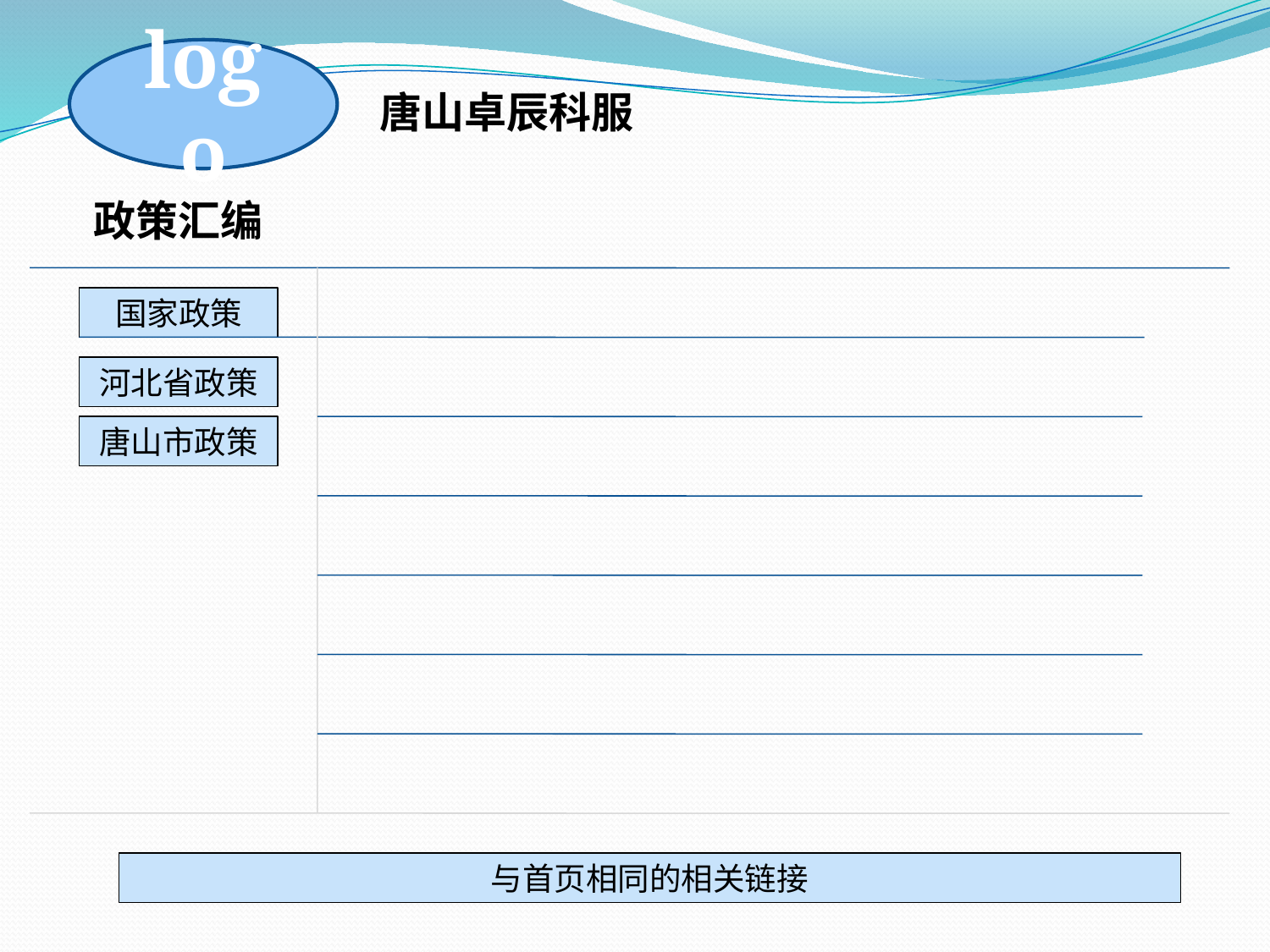

logo
唐山卓辰科服
政策汇编
国家政策
河北省政策
唐山市政策
与首页相同的相关链接